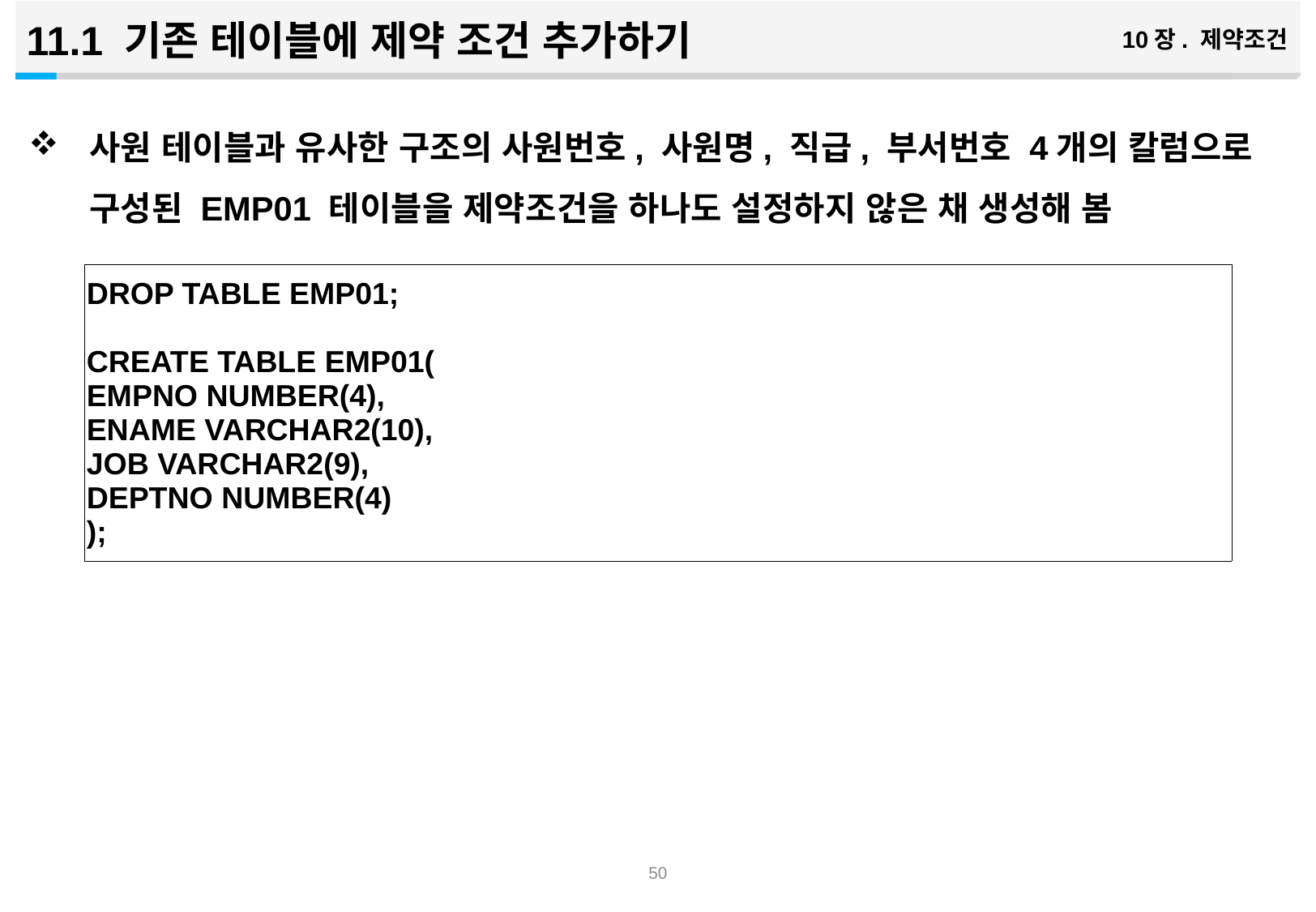

11.1 기존 테이블에 제약 조건 추가하기
10장. 제약조건
사원 테이블과 유사한 구조의 사원번호, 사원명, 직급, 부서번호 4개의 칼럼으로 구성된 EMP01 테이블을 제약조건을 하나도 설정하지 않은 채 생성해 봄
| DROP TABLE EMP01; CREATE TABLE EMP01( EMPNO NUMBER(4), ENAME VARCHAR2(10), JOB VARCHAR2(9), DEPTNO NUMBER(4) ); |
| --- |
50